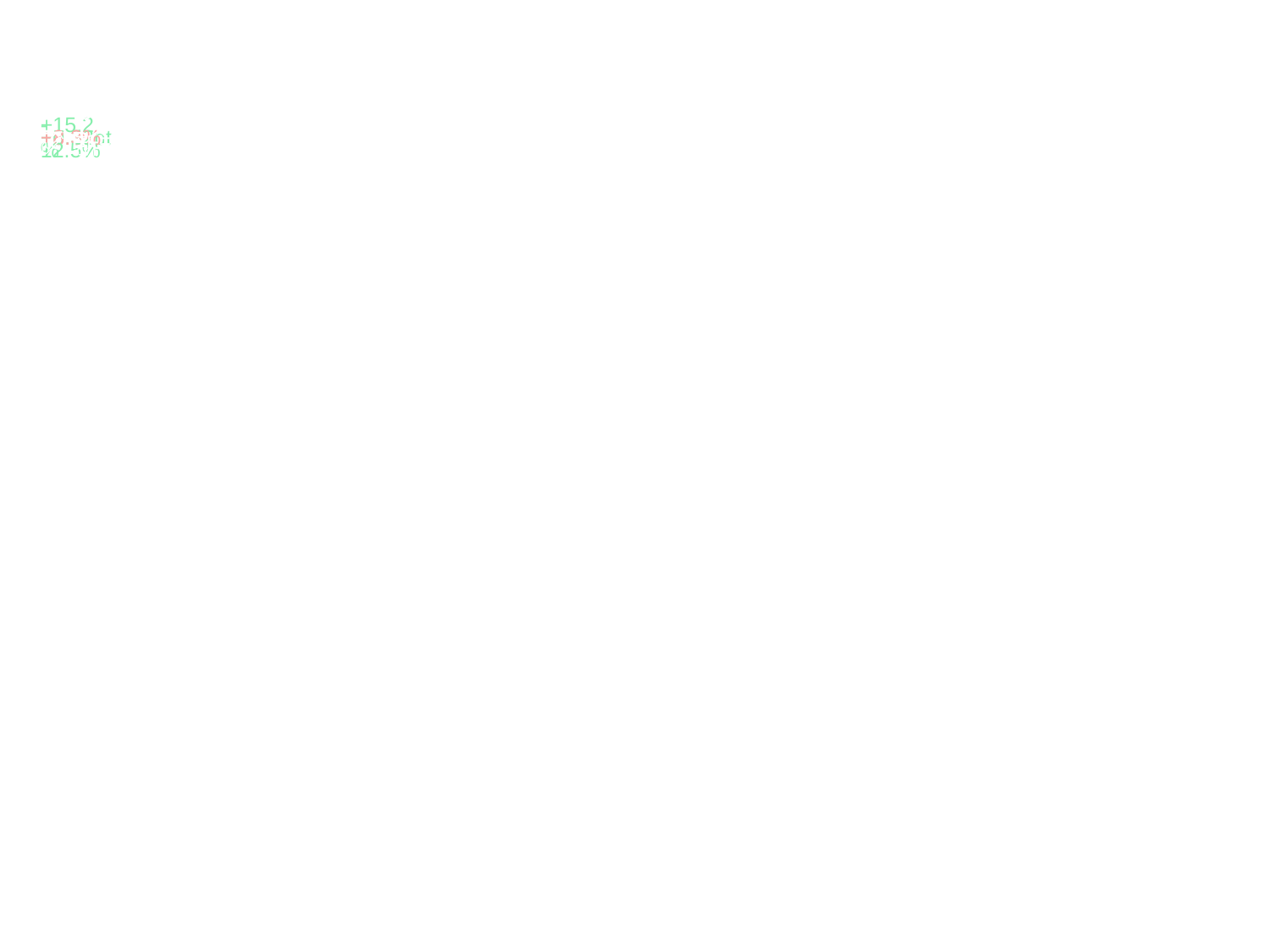

売上
ROAS
広告費
CPA
ハイライト
¥12,500,000
4.46
¥2,800,000
¥3,200
📊 月次サマリー
✅ 母の日キャンペーンが大成功
✅ リターゲティング施策でROAS改善
+15.2%
+0.32pt
+8.3%
-12.5%
✅ 新規顧客獲得数が過去最高を記録